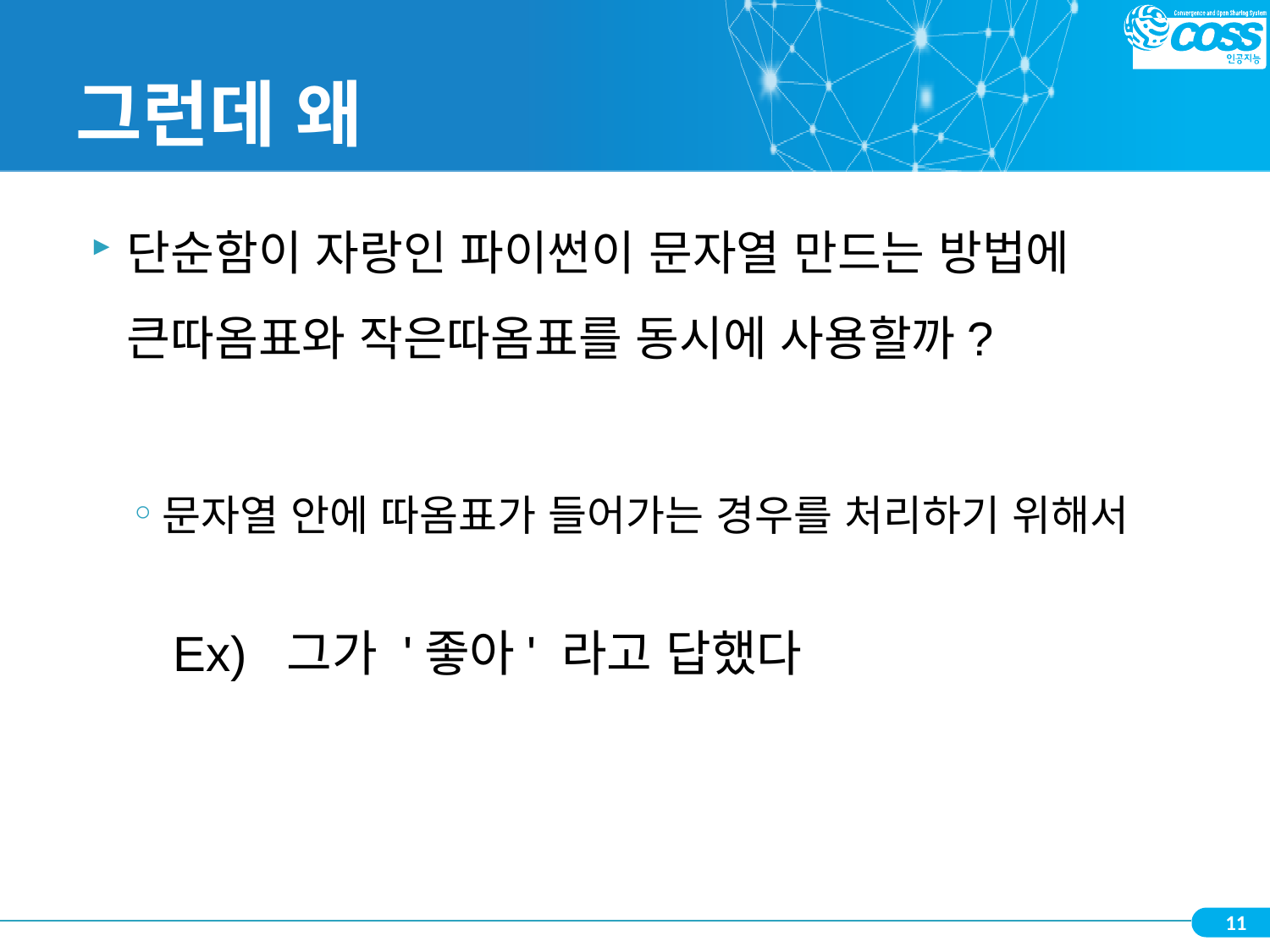

# 그런데 왜
단순함이 자랑인 파이썬이 문자열 만드는 방법에 큰따옴표와 작은따옴표를 동시에 사용할까?

문자열 안에 따옴표가 들어가는 경우를 처리하기 위해서

Ex)  그가 '좋아' 라고 답했다